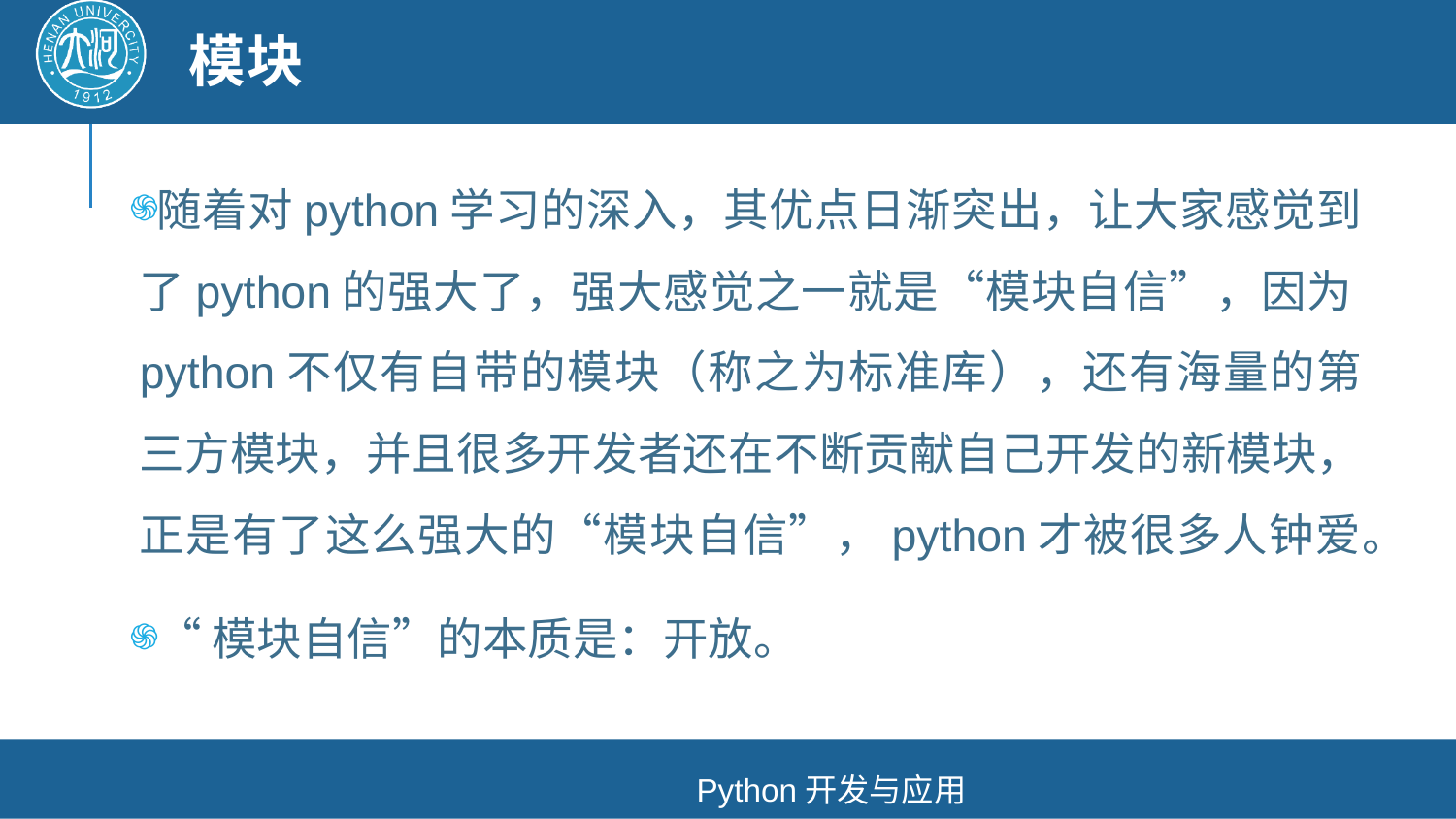

# 模块
随着对python学习的深入，其优点日渐突出，让大家感觉到了python的强大了，强大感觉之一就是“模块自信”，因为python不仅有自带的模块（称之为标准库），还有海量的第三方模块，并且很多开发者还在不断贡献自己开发的新模块，正是有了这么强大的“模块自信”，python才被很多人钟爱。
“模块自信”的本质是：开放。

Python开发与应用
36